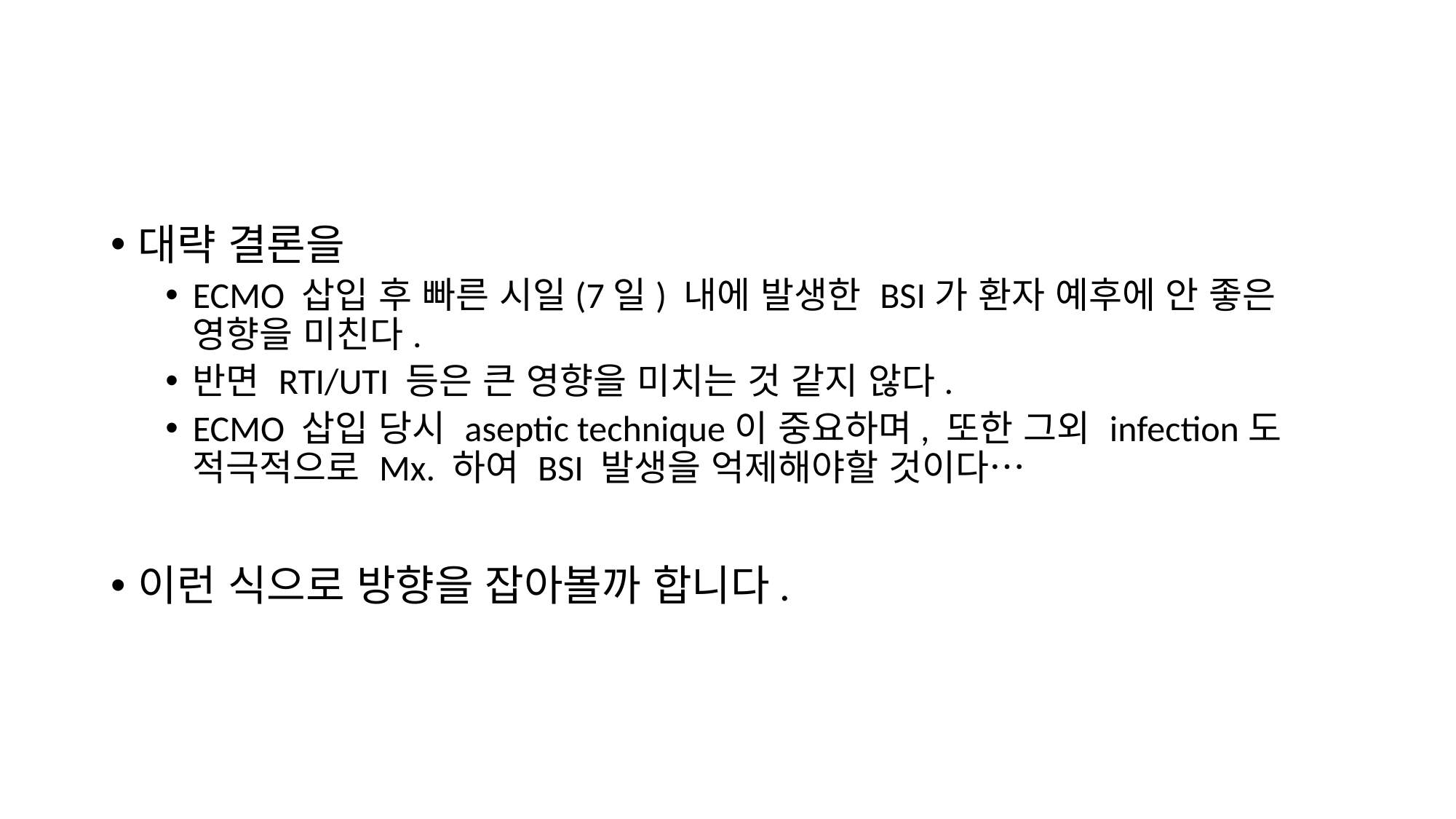

#
대략 결론을
ECMO 삽입 후 빠른 시일(7일) 내에 발생한 BSI가 환자 예후에 안 좋은 영향을 미친다.
반면 RTI/UTI 등은 큰 영향을 미치는 것 같지 않다.
ECMO 삽입 당시 aseptic technique이 중요하며, 또한 그외 infection도 적극적으로 Mx. 하여 BSI 발생을 억제해야할 것이다…

이런 식으로 방향을 잡아볼까 합니다.